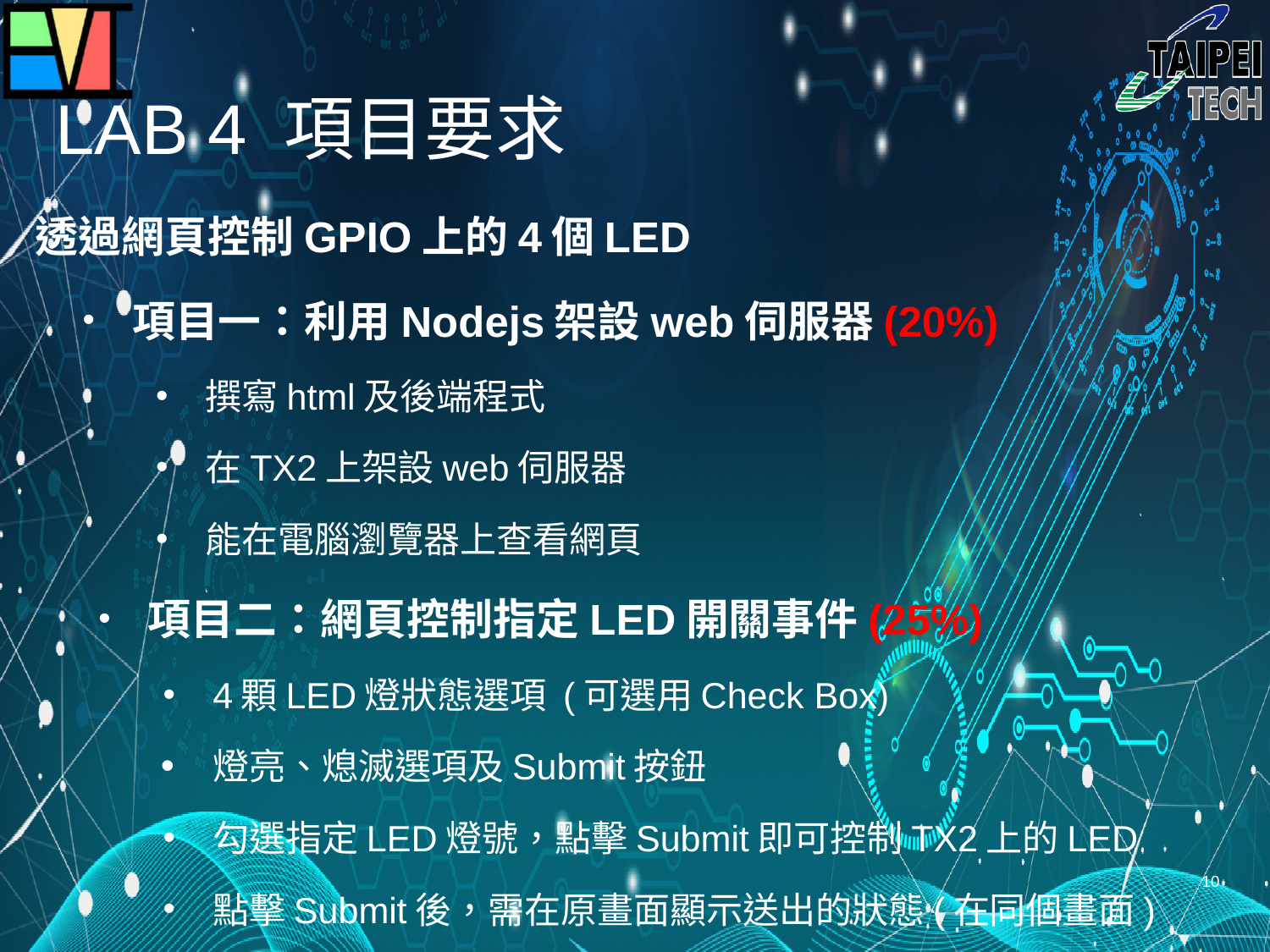

LAB 4 項目要求
透過網頁控制GPIO上的4個LED
項目一：利用Nodejs架設web伺服器(20%)
撰寫html及後端程式
在TX2上架設web伺服器
能在電腦瀏覽器上查看網頁
項目二：網頁控制指定LED開關事件(25%)
4顆LED燈狀態選項 (可選用Check Box)
燈亮、熄滅選項及Submit按鈕
勾選指定LED燈號，點擊Submit即可控制TX2上的LED
點擊Submit後，需在原畫面顯示送出的狀態(在同個畫面)

10